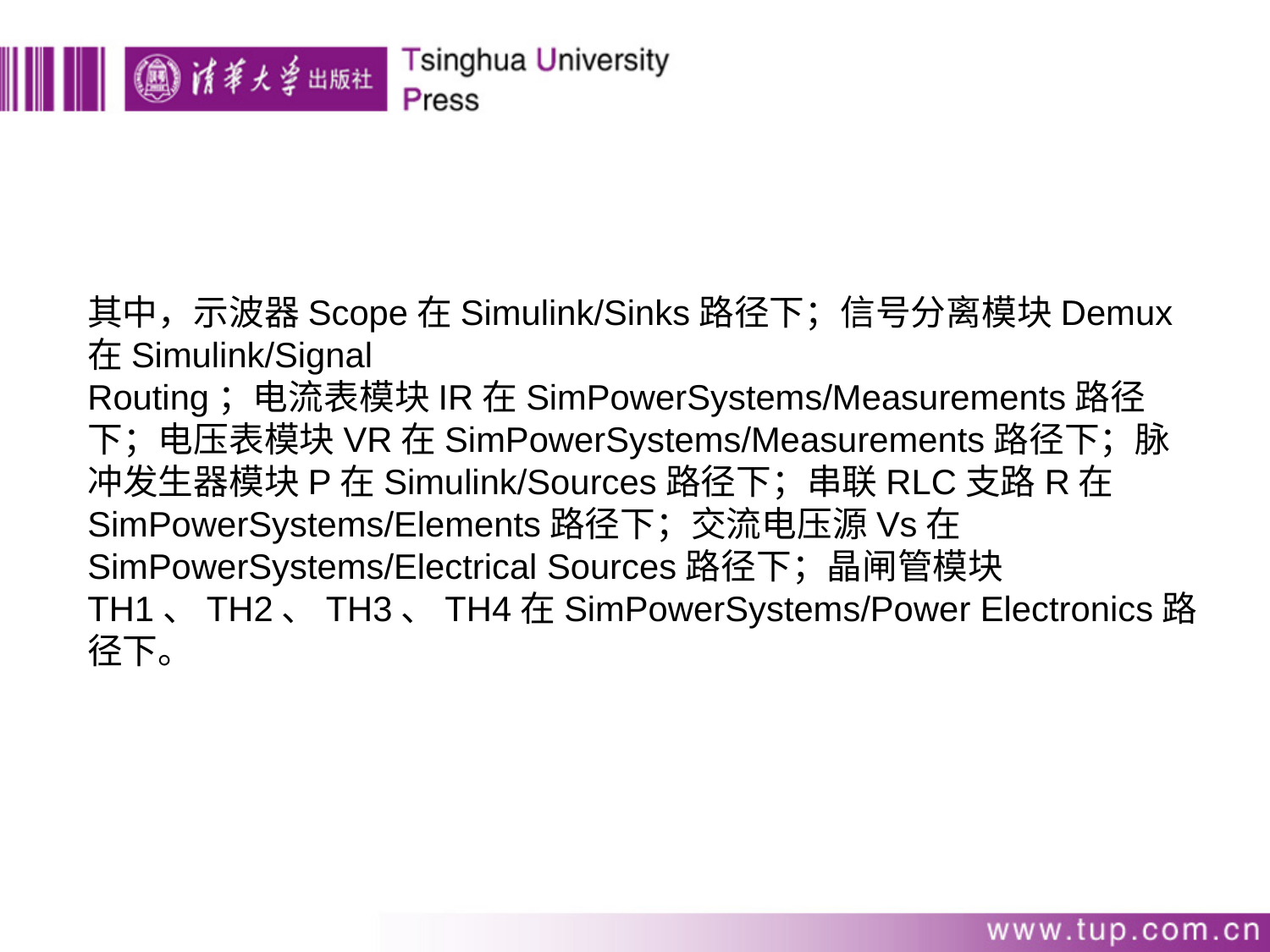

其中，示波器Scope在Simulink/Sinks路径下；信号分离模块Demux在Simulink/Signal Routing；电流表模块IR在SimPowerSystems/Measurements路径下；电压表模块VR在SimPowerSystems/Measurements路径下；脉冲发生器模块P在Simulink/Sources路径下；串联RLC支路R在SimPowerSystems/Elements路径下；交流电压源Vs在SimPowerSystems/Electrical Sources路径下；晶闸管模块TH1、TH2、TH3、TH4在SimPowerSystems/Power Electronics路径下。